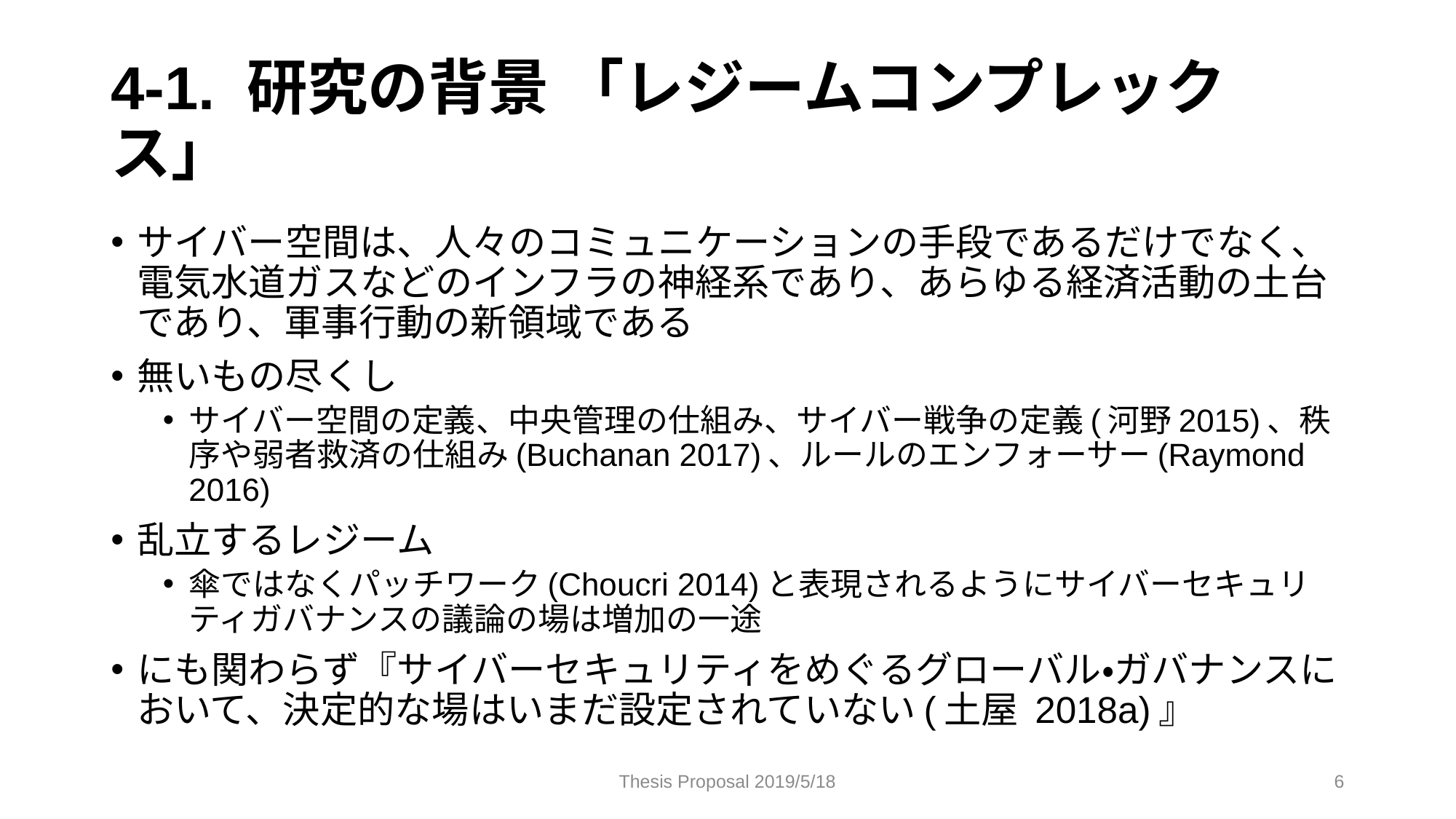

# 4-1. 研究の背景 「レジームコンプレックス」
サイバー空間は、人々のコミュニケーションの手段であるだけでなく、電気水道ガスなどのインフラの神経系であり、あらゆる経済活動の土台であり、軍事行動の新領域である
無いもの尽くし
サイバー空間の定義、中央管理の仕組み、サイバー戦争の定義(河野2015)、秩序や弱者救済の仕組み(Buchanan 2017)、ルールのエンフォーサー(Raymond 2016)
乱立するレジーム
傘ではなくパッチワーク(Choucri 2014)と表現されるようにサイバーセキュリティガバナンスの議論の場は増加の一途
にも関わらず『サイバーセキュリティをめぐるグローバル・ガバナンスにおいて、決定的な場はいまだ設定されていない(土屋 2018a)』
Thesis Proposal 2019/5/18
6